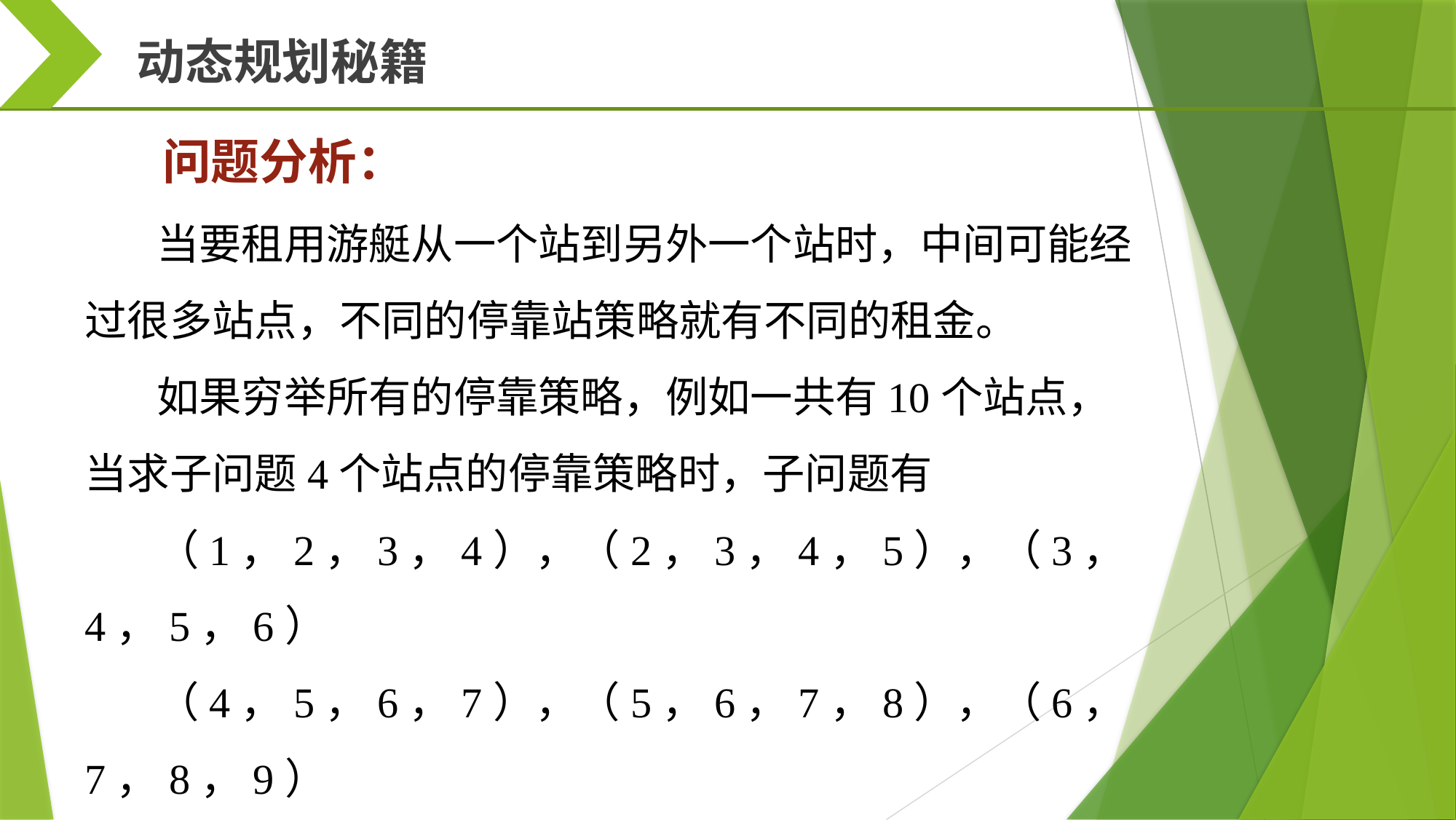

动态规划秘籍
问题分析：
当要租用游艇从一个站到另外一个站时，中间可能经过很多站点，不同的停靠站策略就有不同的租金。
如果穷举所有的停靠策略，例如一共有10个站点，当求子问题4个站点的停靠策略时，子问题有
（1，2，3，4），（2，3，4，5），（3，4，5，6）
（4，5，6，7），（5，6，7，8），（6，7，8，9）
（7，8，9，10）。